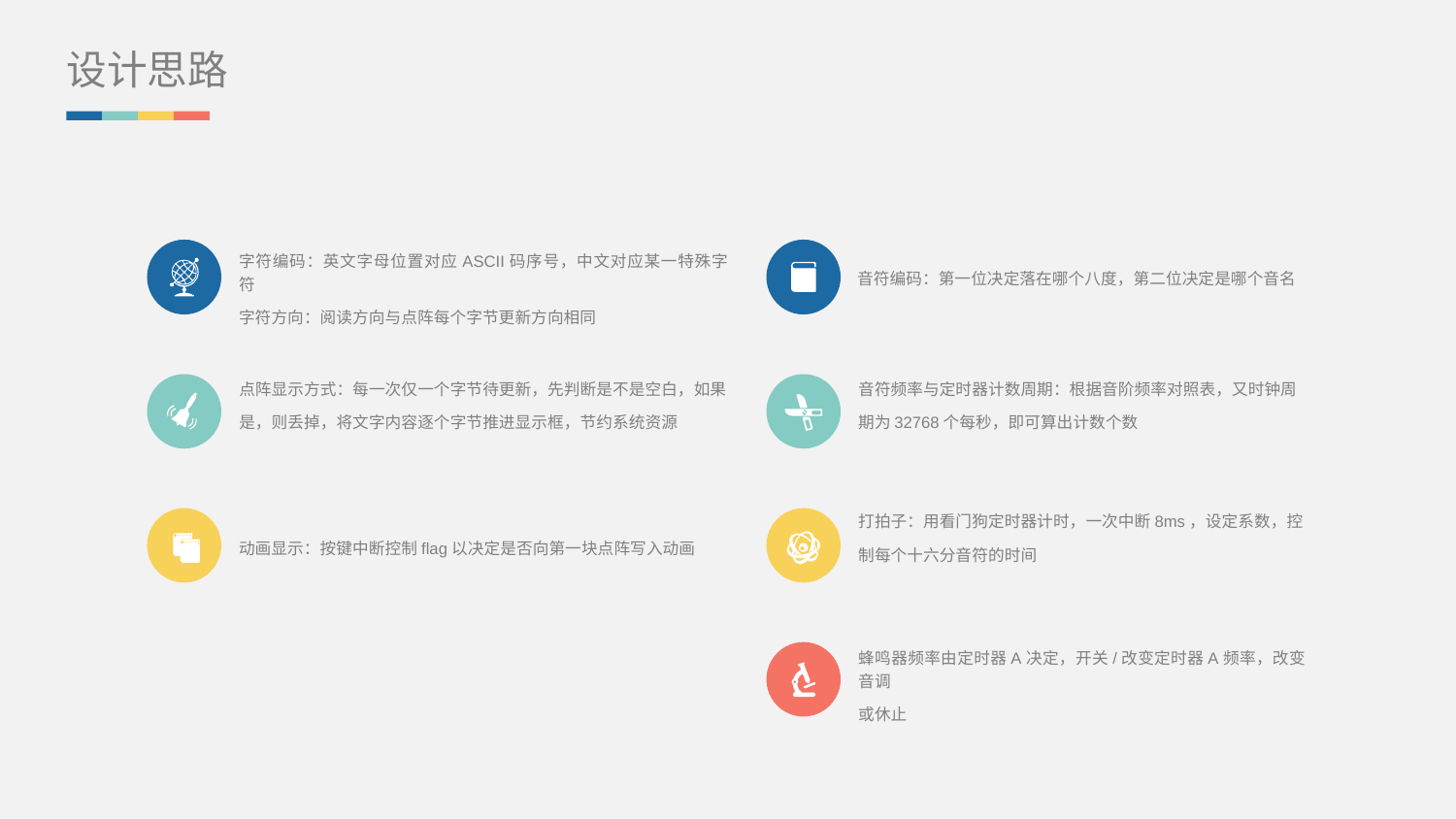

设计思路

字符编码：英文字母位置对应ASCII码序号，中文对应某一特殊字符
字符方向：阅读方向与点阵每个字节更新方向相同

音符编码：第一位决定落在哪个八度，第二位决定是哪个音名

点阵显示方式：每一次仅一个字节待更新，先判断是不是空白，如果
是，则丢掉，将文字内容逐个字节推进显示框，节约系统资源
音符频率与定时器计数周期：根据音阶频率对照表，又时钟周
期为32768个每秒，即可算出计数个数

打拍子：用看门狗定时器计时，一次中断8ms，设定系数，控
制每个十六分音符的时间

动画显示：按键中断控制flag以决定是否向第一块点阵写入动画

蜂鸣器频率由定时器A决定，开关/改变定时器A频率，改变音调
或休止